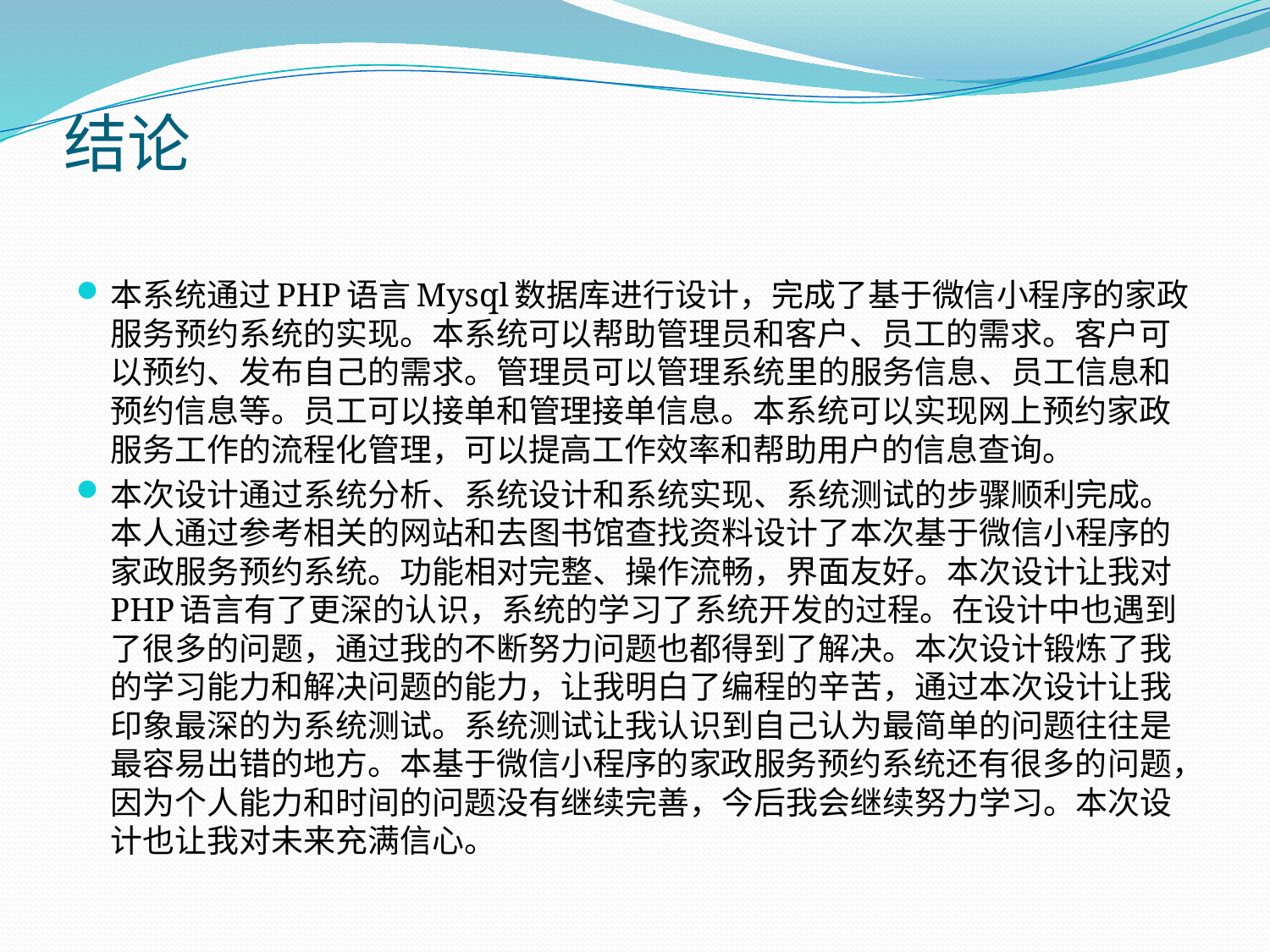

# 结论
本系统通过PHP语言Mysql数据库进行设计，完成了基于微信小程序的家政服务预约系统的实现。本系统可以帮助管理员和客户、员工的需求。客户可以预约、发布自己的需求。管理员可以管理系统里的服务信息、员工信息和预约信息等。员工可以接单和管理接单信息。本系统可以实现网上预约家政服务工作的流程化管理，可以提高工作效率和帮助用户的信息查询。
本次设计通过系统分析、系统设计和系统实现、系统测试的步骤顺利完成。本人通过参考相关的网站和去图书馆查找资料设计了本次基于微信小程序的家政服务预约系统。功能相对完整、操作流畅，界面友好。本次设计让我对PHP语言有了更深的认识，系统的学习了系统开发的过程。在设计中也遇到了很多的问题，通过我的不断努力问题也都得到了解决。本次设计锻炼了我的学习能力和解决问题的能力，让我明白了编程的辛苦，通过本次设计让我印象最深的为系统测试。系统测试让我认识到自己认为最简单的问题往往是最容易出错的地方。本基于微信小程序的家政服务预约系统还有很多的问题，因为个人能力和时间的问题没有继续完善，今后我会继续努力学习。本次设计也让我对未来充满信心。